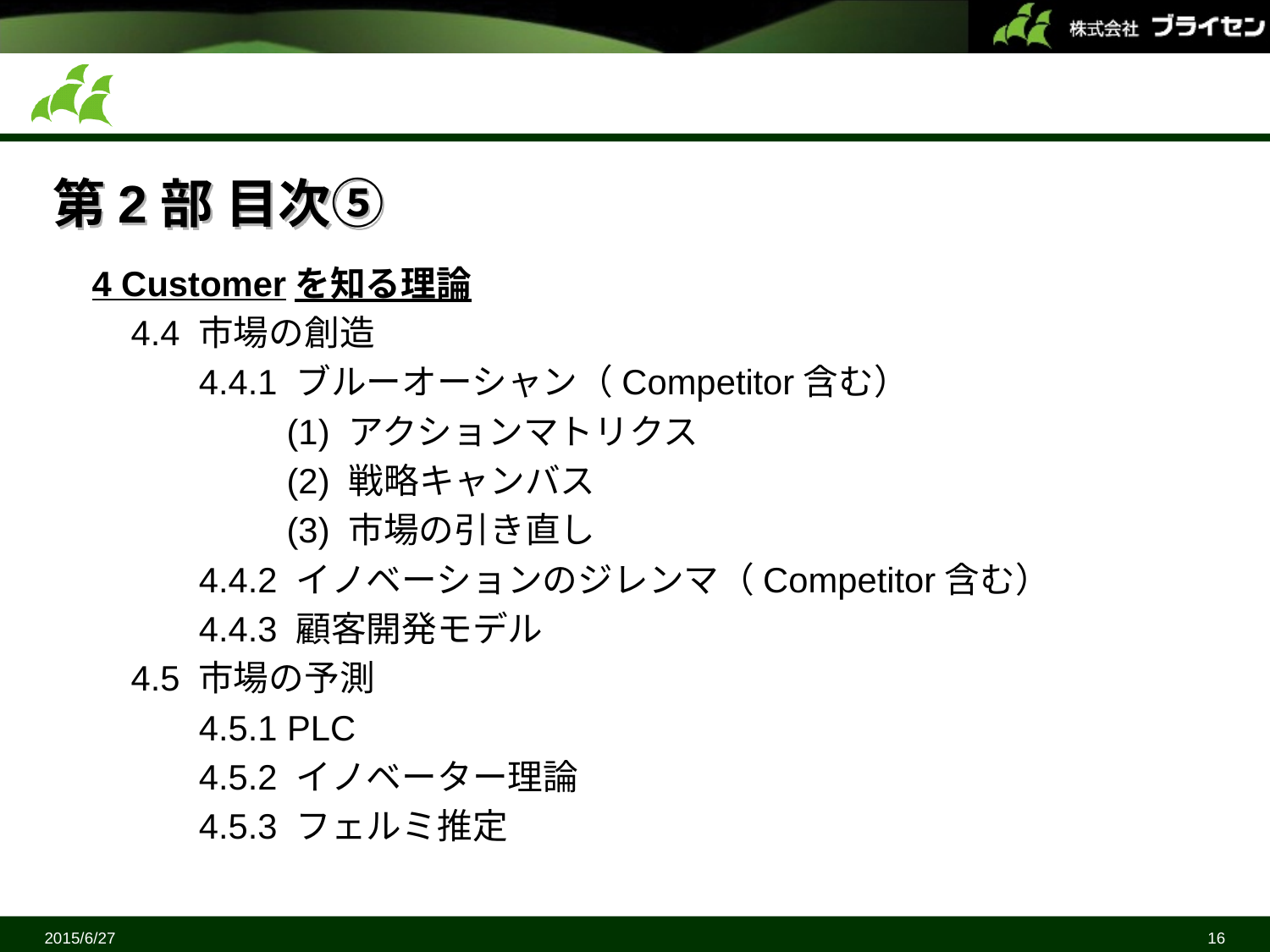

# 第2部 目次⑤

    4 Customerを知る理論
        4.4 市場の創造
               4.4.1 ブルーオーシャン（Competitor含む）
                        (1) アクションマトリクス
                        (2) 戦略キャンバス
                        (3) 市場の引き直し
               4.4.2 イノベーションのジレンマ（Competitor含む）
               4.4.3 顧客開発モデル
        4.5 市場の予測
               4.5.1 PLC
               4.5.2 イノベーター理論
               4.5.3 フェルミ推定
2015/6/27
16